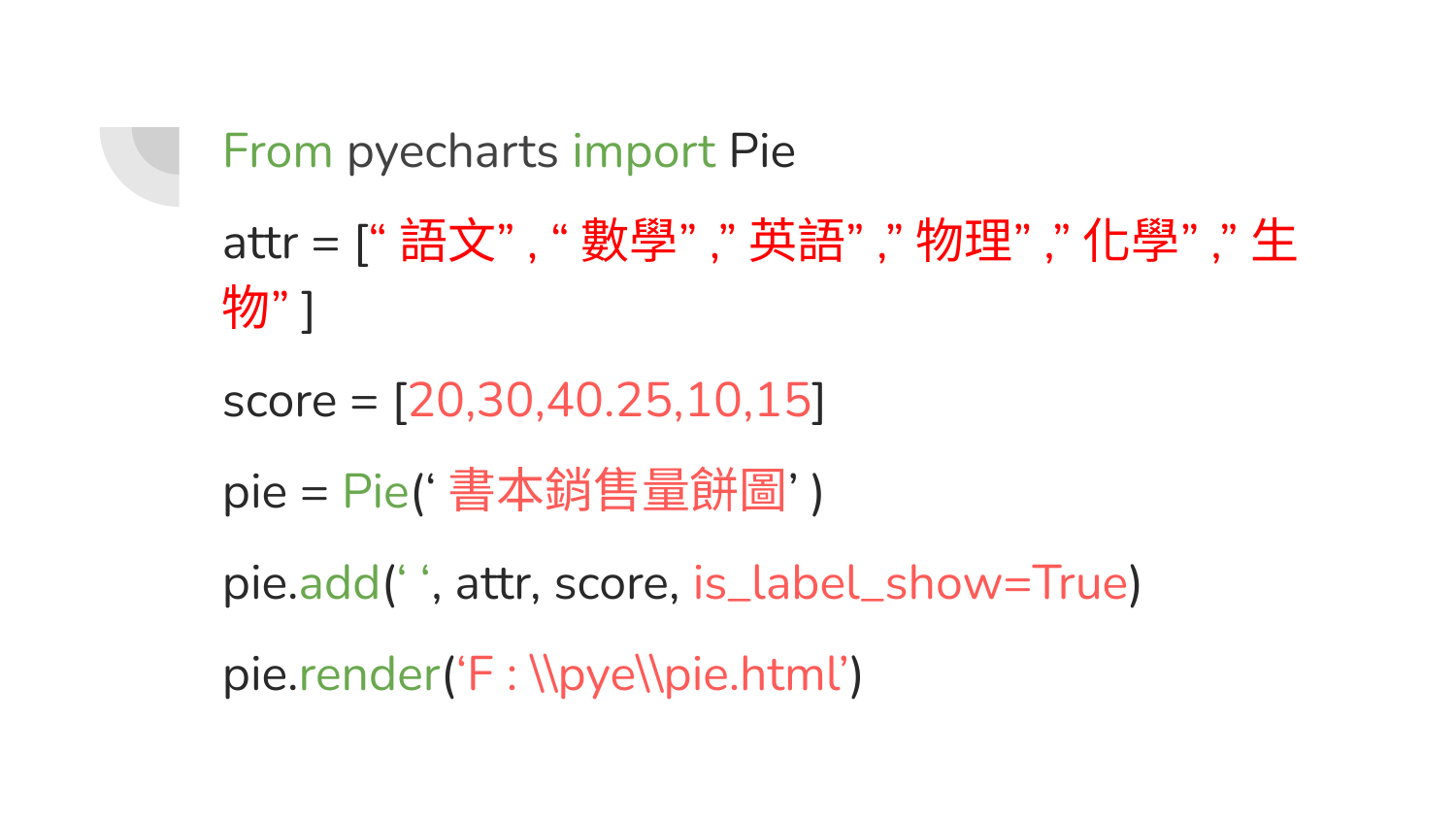

# From pyecharts import Pie
attr = [“語文”, “數學”,”英語”,”物理”,”化學”,”生物”]
score = [20,30,40.25,10,15]
pie = Pie(‘書本銷售量餅圖’)
pie.add(‘ ‘, attr, score, is_label_show=True)
pie.render(‘F : \\pye\\pie.html’)